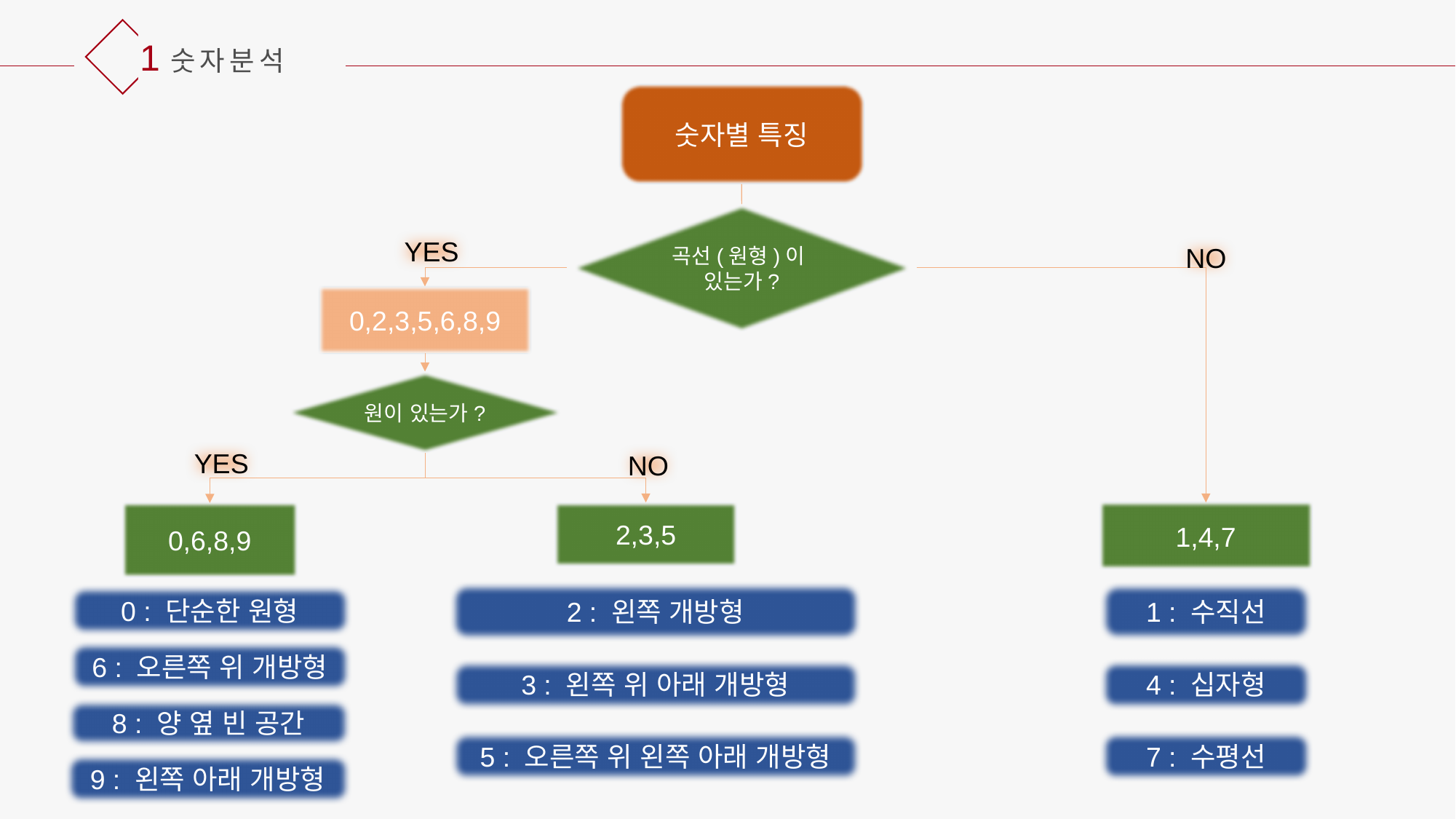

1

숫자분석
숫자별 특징
곡선(원형)이
있는가?
YES
NO
0,2,3,5,6,8,9
원이 있는가?
YES
NO
2,3,5
1,4,7
0,6,8,9
2 : 왼쪽 개방형
1 : 수직선
0 : 단순한 원형
6 : 오른쪽 위 개방형
3 : 왼쪽 위 아래 개방형
4 : 십자형
8 : 양 옆 빈 공간
5 : 오른쪽 위 왼쪽 아래 개방형
7 : 수평선
9 : 왼쪽 아래 개방형